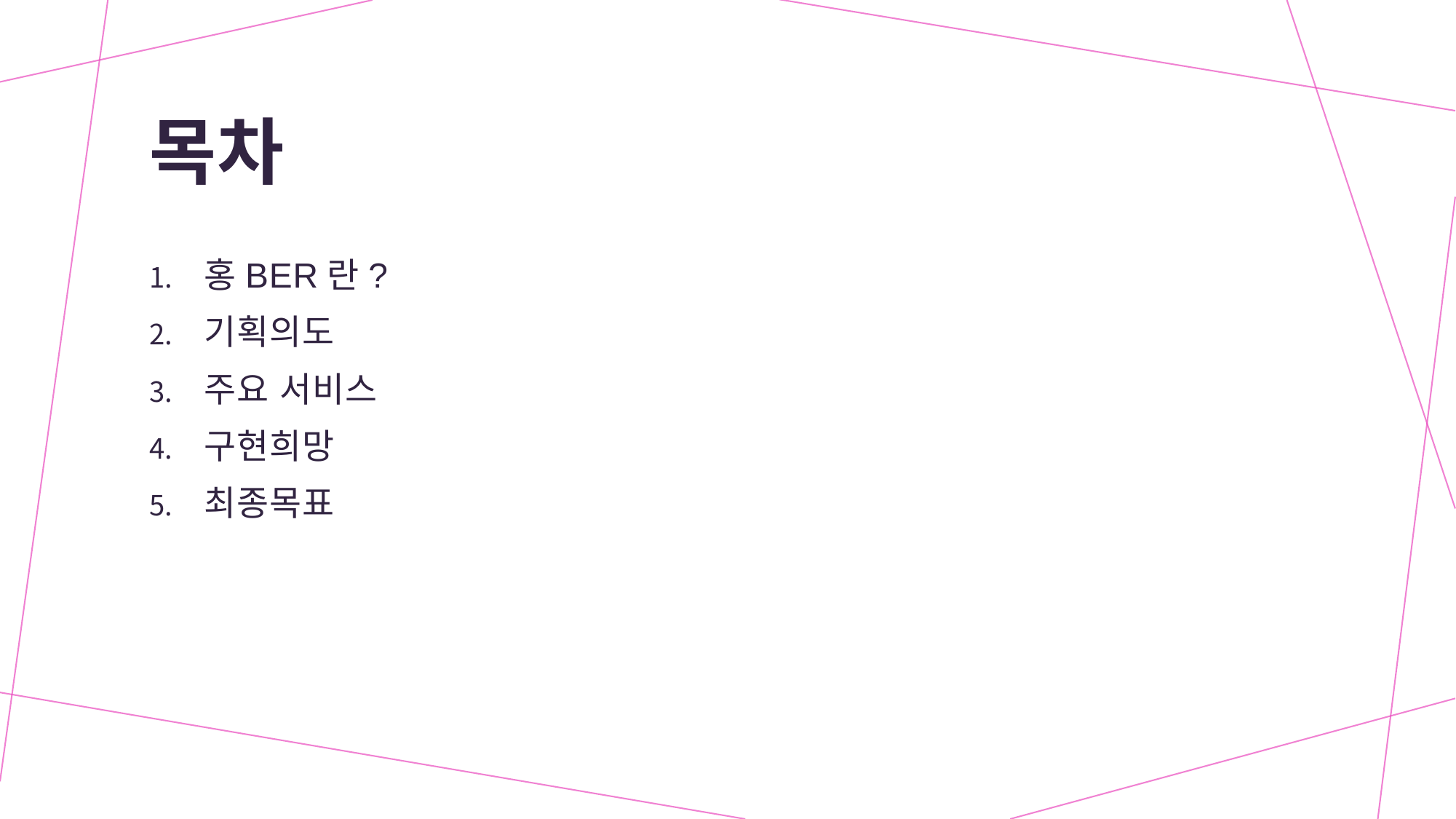

# 목차
홍BER란?
기획의도
주요 서비스
구현희망
최종목표